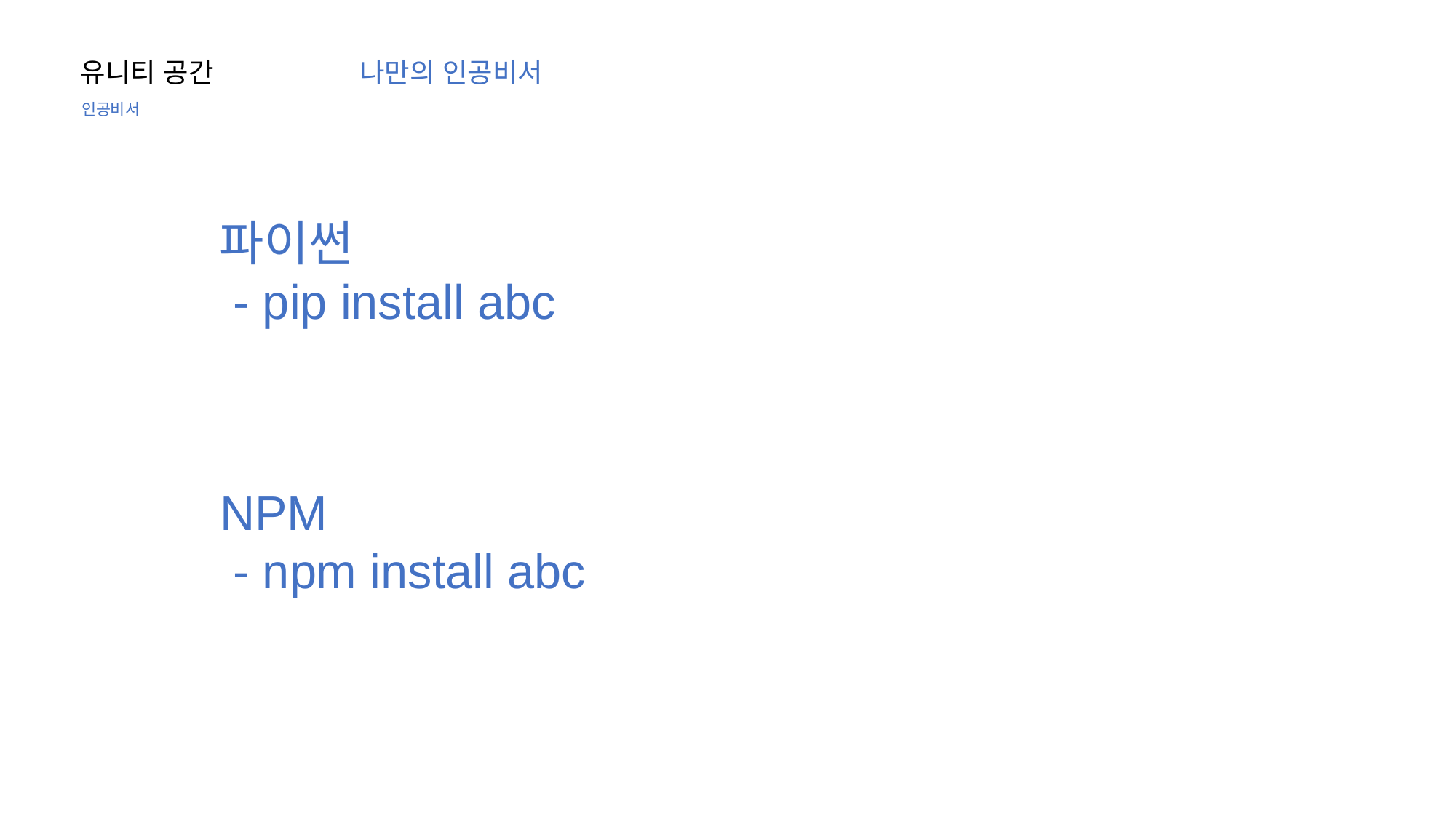

유니티 공간
나만의 인공비서
인공비서
파이썬
 - pip install abc
NPM
 - npm install abc